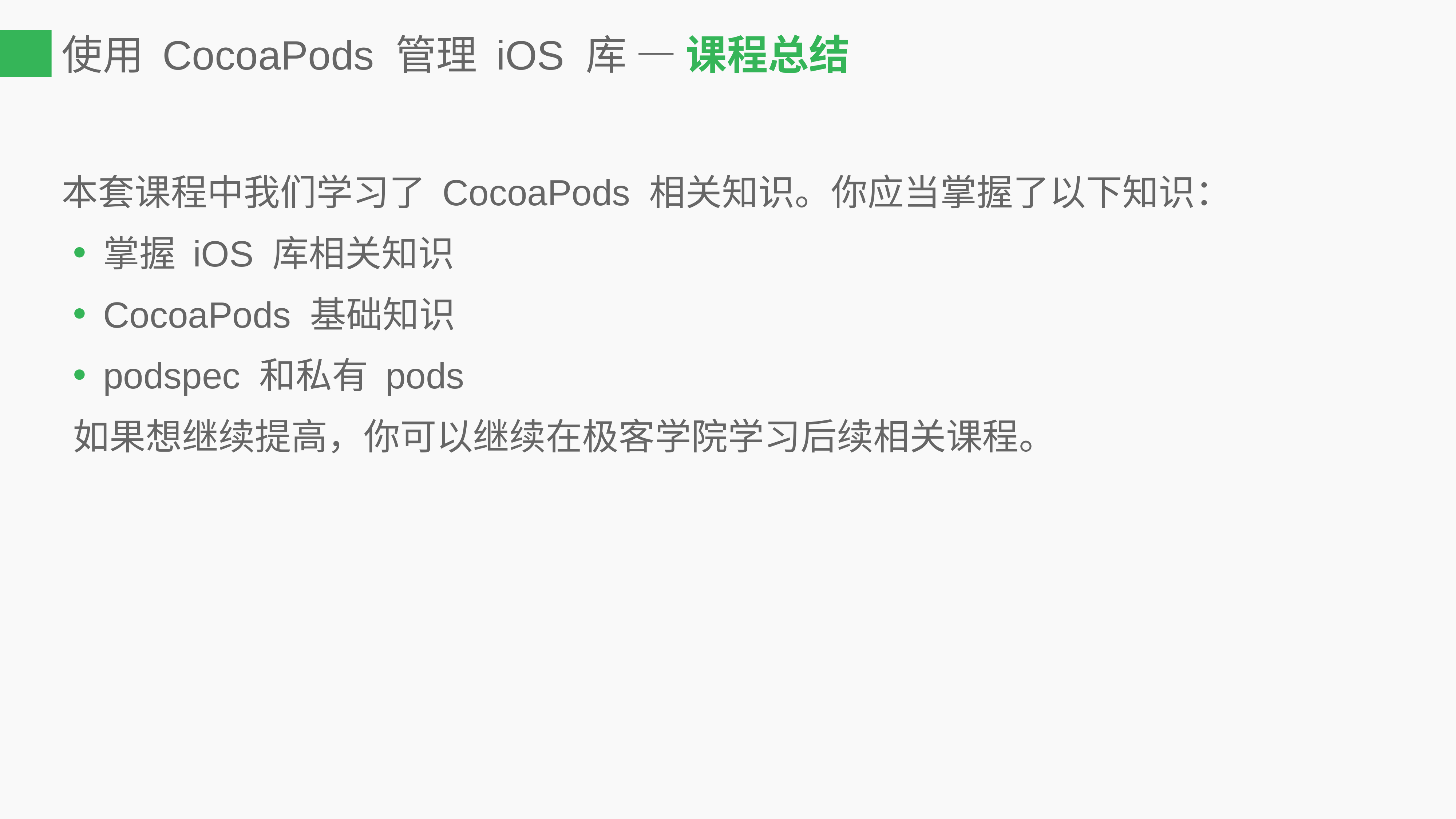

# 使用 CocoaPods 管理 iOS 库 — 课程总结
本套课程中我们学习了 CocoaPods 相关知识。你应当掌握了以下知识：
掌握 iOS 库相关知识
CocoaPods 基础知识
podspec 和私有 pods
如果想继续提高，你可以继续在极客学院学习后续相关课程。